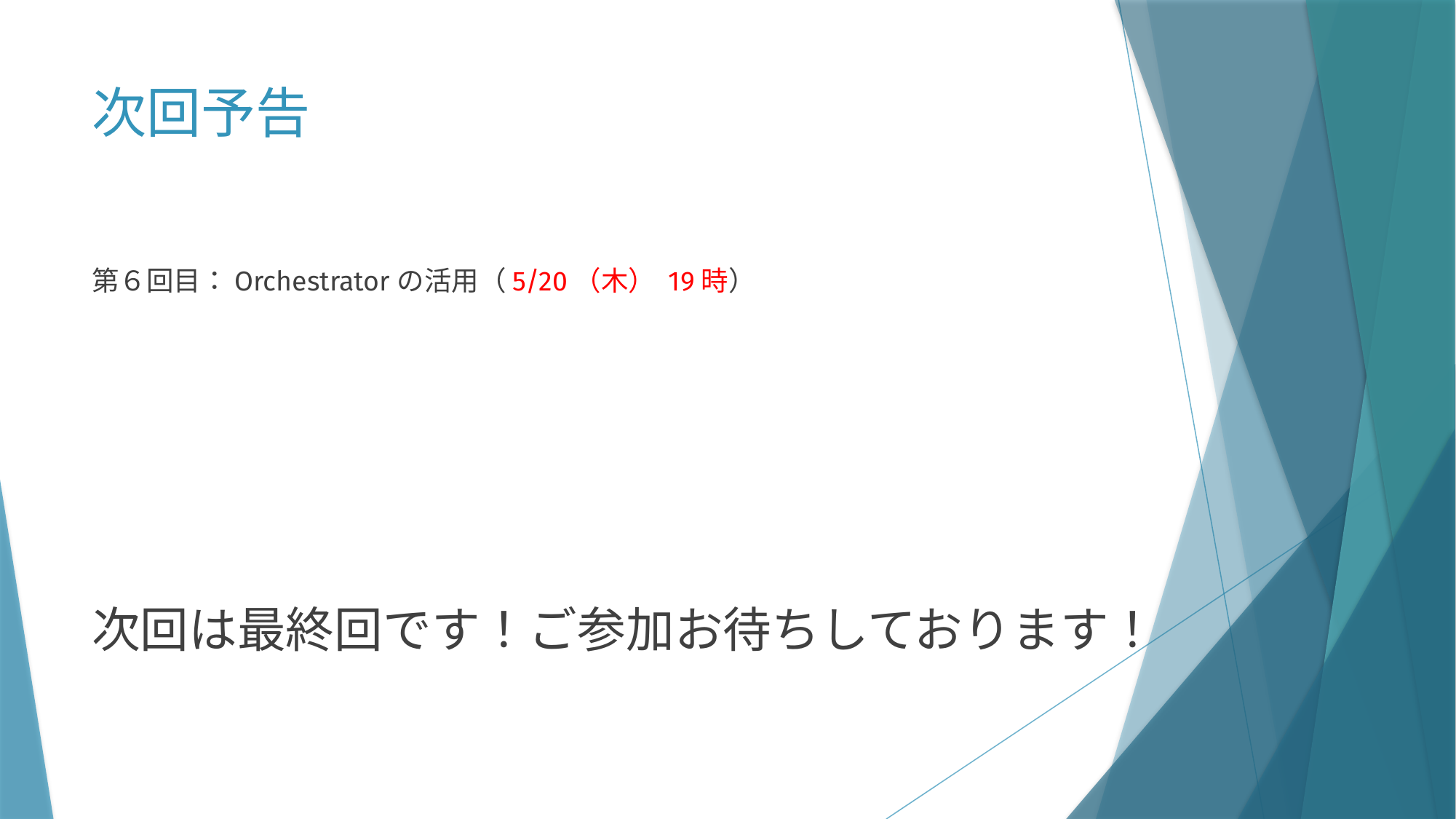

# 次回予告
第６回目：Orchestratorの活用（5/20（木） 19時）

次回は最終回です！ご参加お待ちしております！